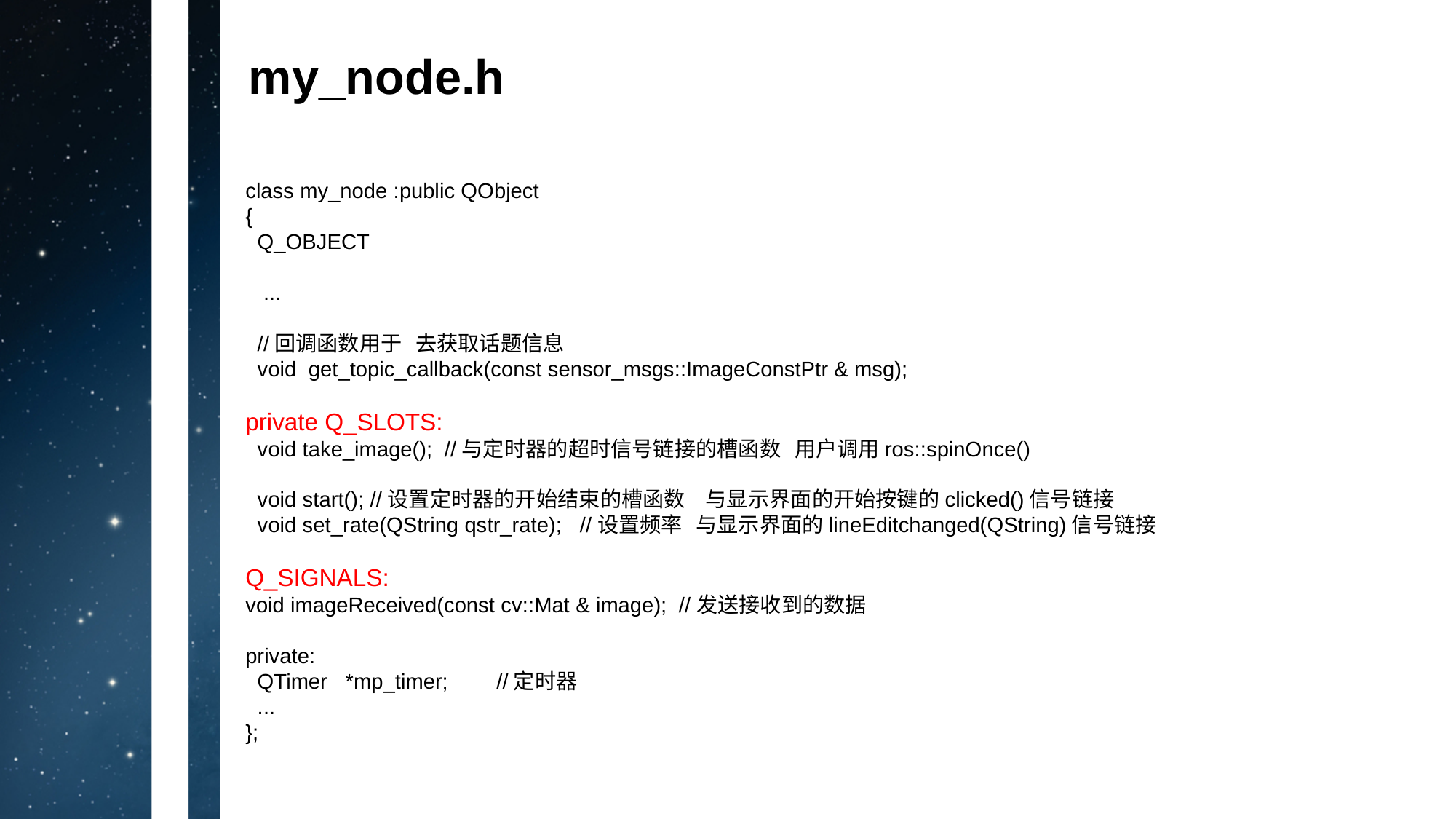

my_node.h
class my_node :public QObject
{
  Q_OBJECT

   ...

  //回调函数用于  去获取话题信息
  void  get_topic_callback(const sensor_msgs::ImageConstPtr & msg);

private Q_SLOTS:
  void take_image();  //与定时器的超时信号链接的槽函数  用户调用ros::spinOnce()

  void start(); //设置定时器的开始结束的槽函数   与显示界面的开始按键的clicked()信号链接
  void set_rate(QString qstr_rate);   //设置频率  与显示界面的lineEditchanged(QString)信号链接

Q_SIGNALS:
void imageReceived(const cv::Mat & image);  //发送接收到的数据

private:
  QTimer   *mp_timer;        //定时器
  ...
};